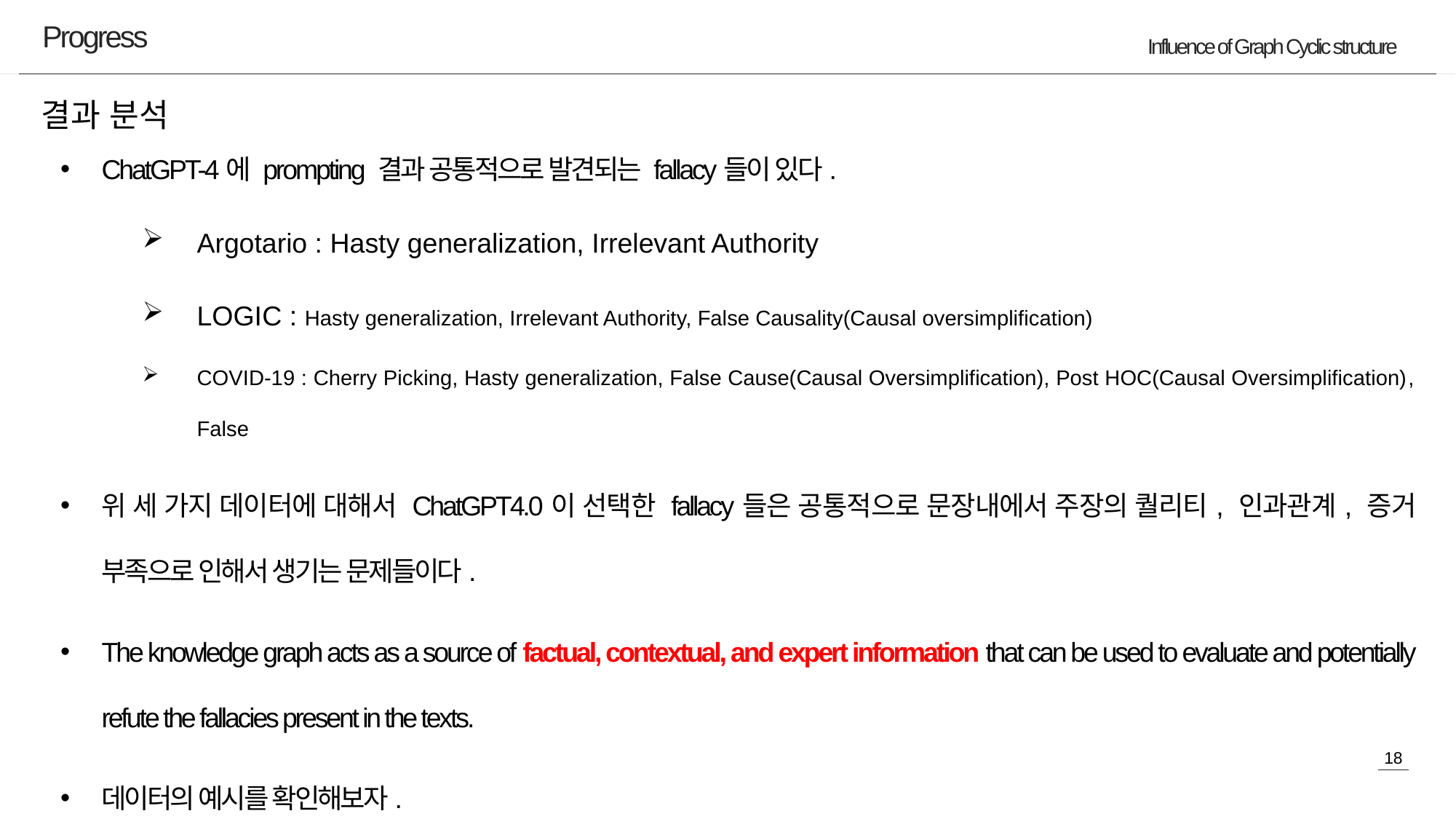

Progress
결과 분석
ChatGPT-4에 prompting 결과 공통적으로 발견되는 fallacy들이 있다.
Argotario : Hasty generalization, Irrelevant Authority
LOGIC : Hasty generalization, Irrelevant Authority, False Causality(Causal oversimplification)
COVID-19 : Cherry Picking, Hasty generalization, False Cause(Causal Oversimplification), Post HOC(Causal Oversimplification), False
위 세 가지 데이터에 대해서 ChatGPT4.0이 선택한 fallacy들은 공통적으로 문장내에서 주장의 퀄리티, 인과관계, 증거 부족으로 인해서 생기는 문제들이다.
The knowledge graph acts as a source of factual, contextual, and expert information that can be used to evaluate and potentially refute the fallacies present in the texts.
데이터의 예시를 확인해보자.